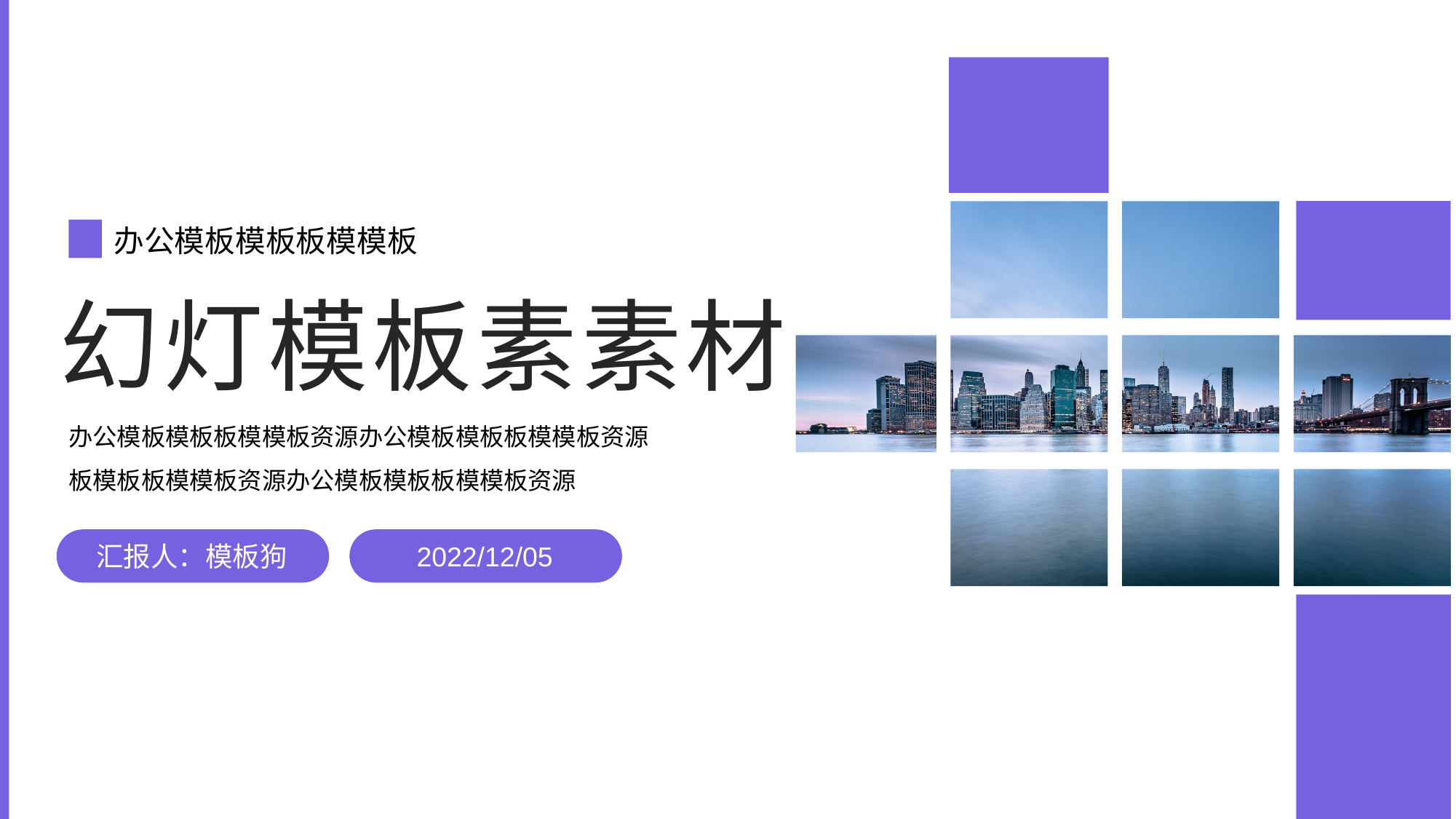

办公模板模板板模模板
幻灯模板素素材
办公模板模板板模模板资源办公模板模板板模模板资源板模板板模模板资源办公模板模板板模模板资源

汇报人：模板狗
2022/12/05